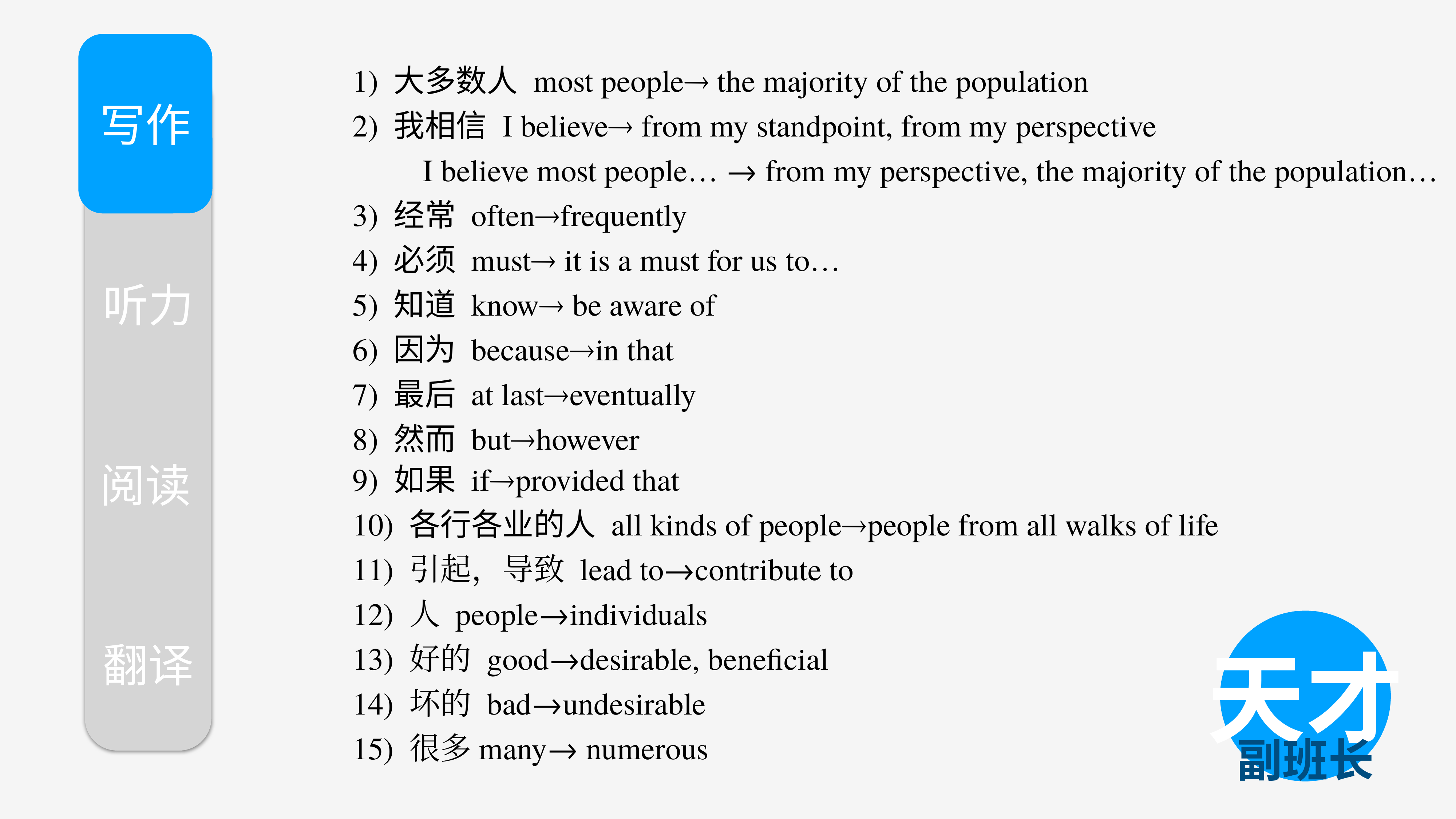

1) 大多数人 most people→ the majority of the population
2) 我相信 I believe→ from my standpoint, from my perspective
         I believe most people… → from my perspective, the majority of the population…
3) 经常 often→frequently
4) 必须 must→ it is a must for us to…
5) 知道 know→ be aware of
6) 因为 because→in that
7) 最后 at last→eventually
8) 然而 but→however
9) 如果 if→provided that
10) 各行各业的人 all kinds of people→people from all walks of life
11) 引起，导致 lead to→contribute to
12) 人 people→individuals
13) 好的 good→desirable, beneficial
14) 坏的 bad→undesirable
15) 很多many→ numerous

写作
听力
阅读
翻译